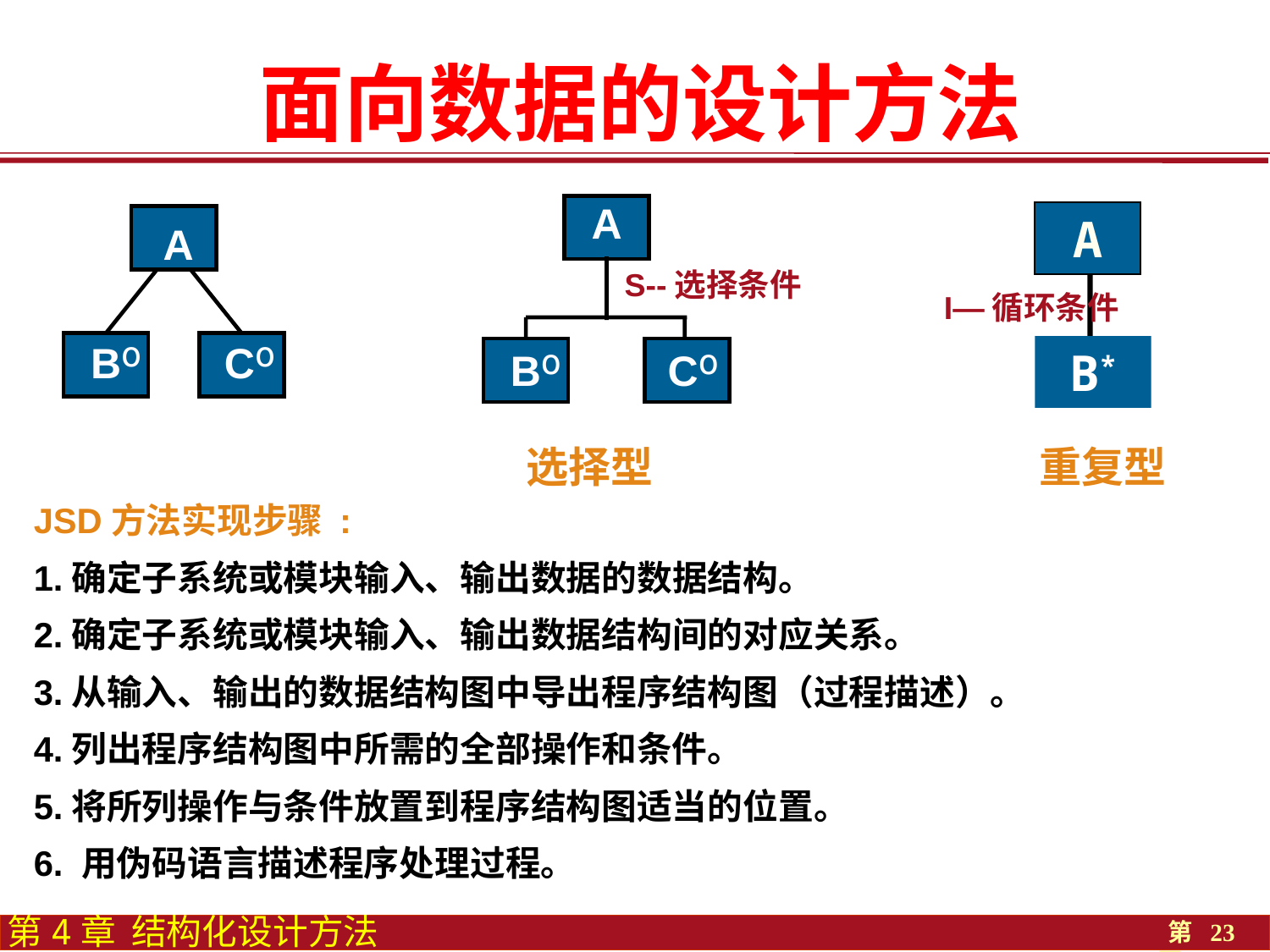

面向数据的设计方法
A

A

Bº
Cº

Bº
Cº

A
S--选择条件

I—循环条件
B*
选择型
重复型
JSD方法实现步骤 :
1.确定子系统或模块输入、输出数据的数据结构。
2.确定子系统或模块输入、输出数据结构间的对应关系。
3.从输入、输出的数据结构图中导出程序结构图（过程描述）。
4.列出程序结构图中所需的全部操作和条件。
5.将所列操作与条件放置到程序结构图适当的位置。
6. 用伪码语言描述程序处理过程。